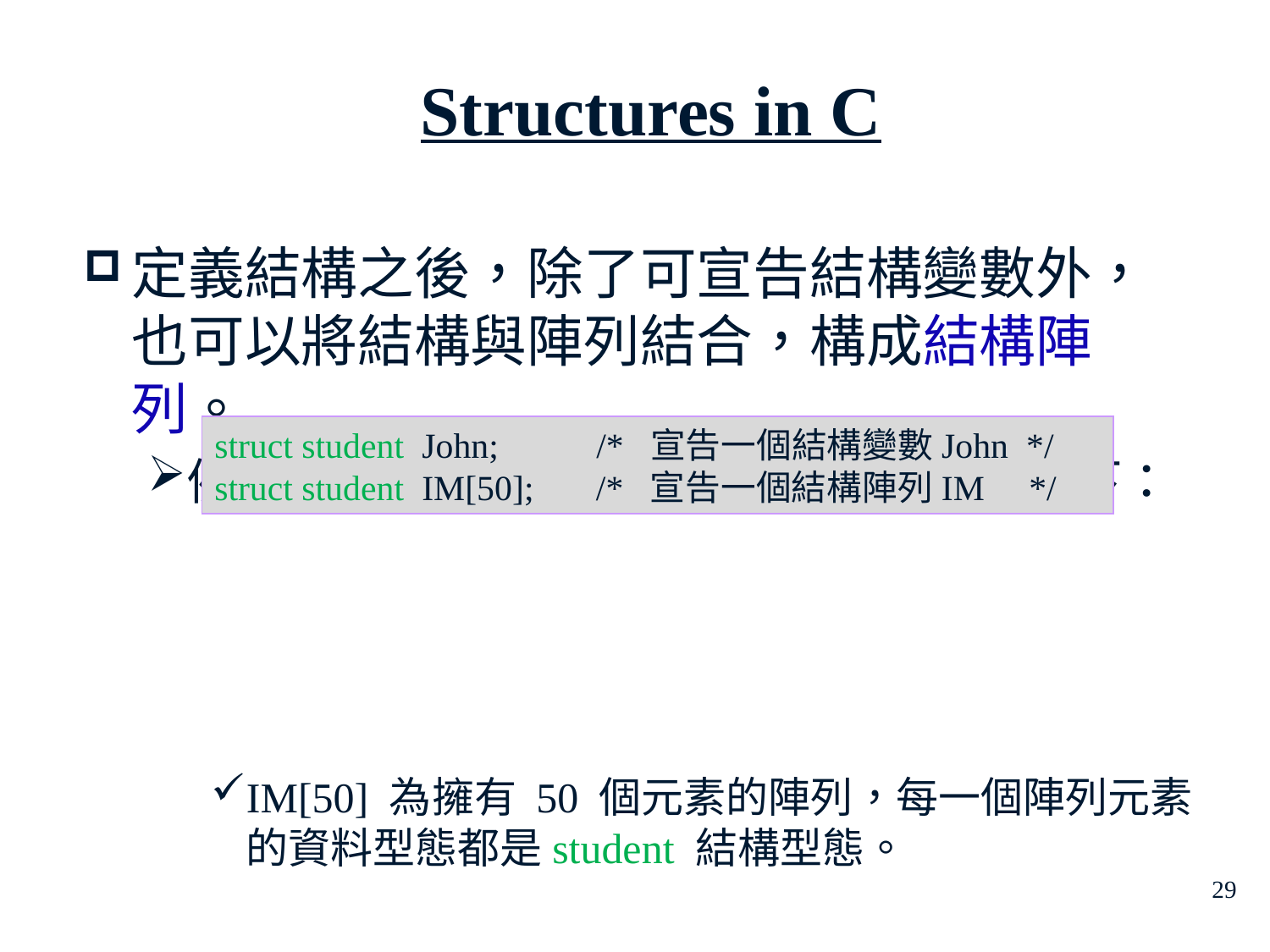

# Structures in C
定義結構之後，除了可宣告結構變數外，也可以將結構與陣列結合，構成結構陣列。
例如：儲存全班 50 位學生的資料，可如下：

IM[50] 為擁有 50 個元素的陣列，每一個陣列元素的資料型態都是student 結構型態。
struct student  John;           /*  宣告一個結構變數John  */
struct student  IM[50];       /*  宣告一個結構陣列IM     */
29